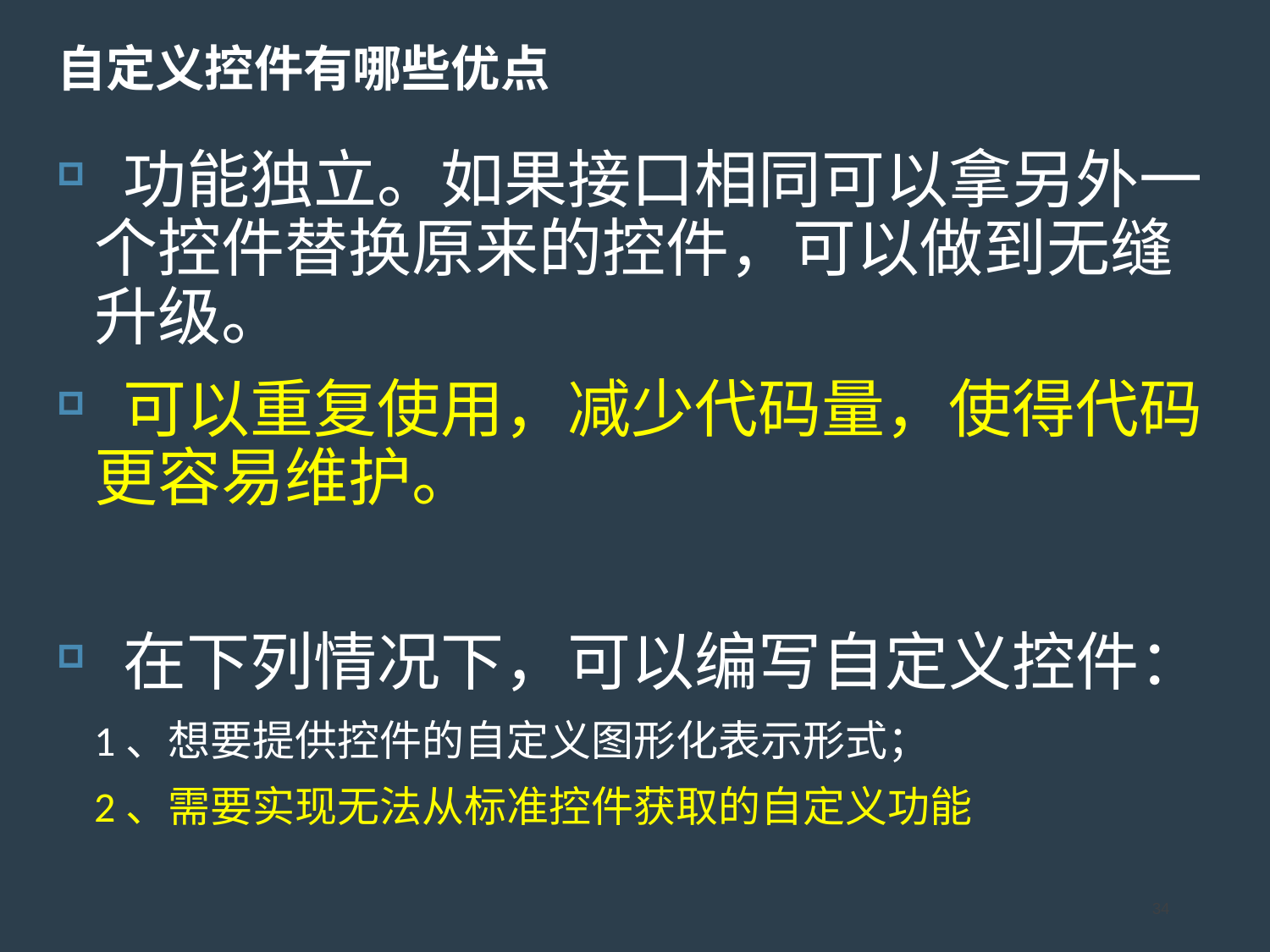

# 自定义控件有哪些优点
 功能独立。如果接口相同可以拿另外一个控件替换原来的控件，可以做到无缝升级。
 可以重复使用，减少代码量，使得代码更容易维护。

 在下列情况下，可以编写自定义控件：
1、想要提供控件的自定义图形化表示形式；
2、需要实现无法从标准控件获取的自定义功能
34